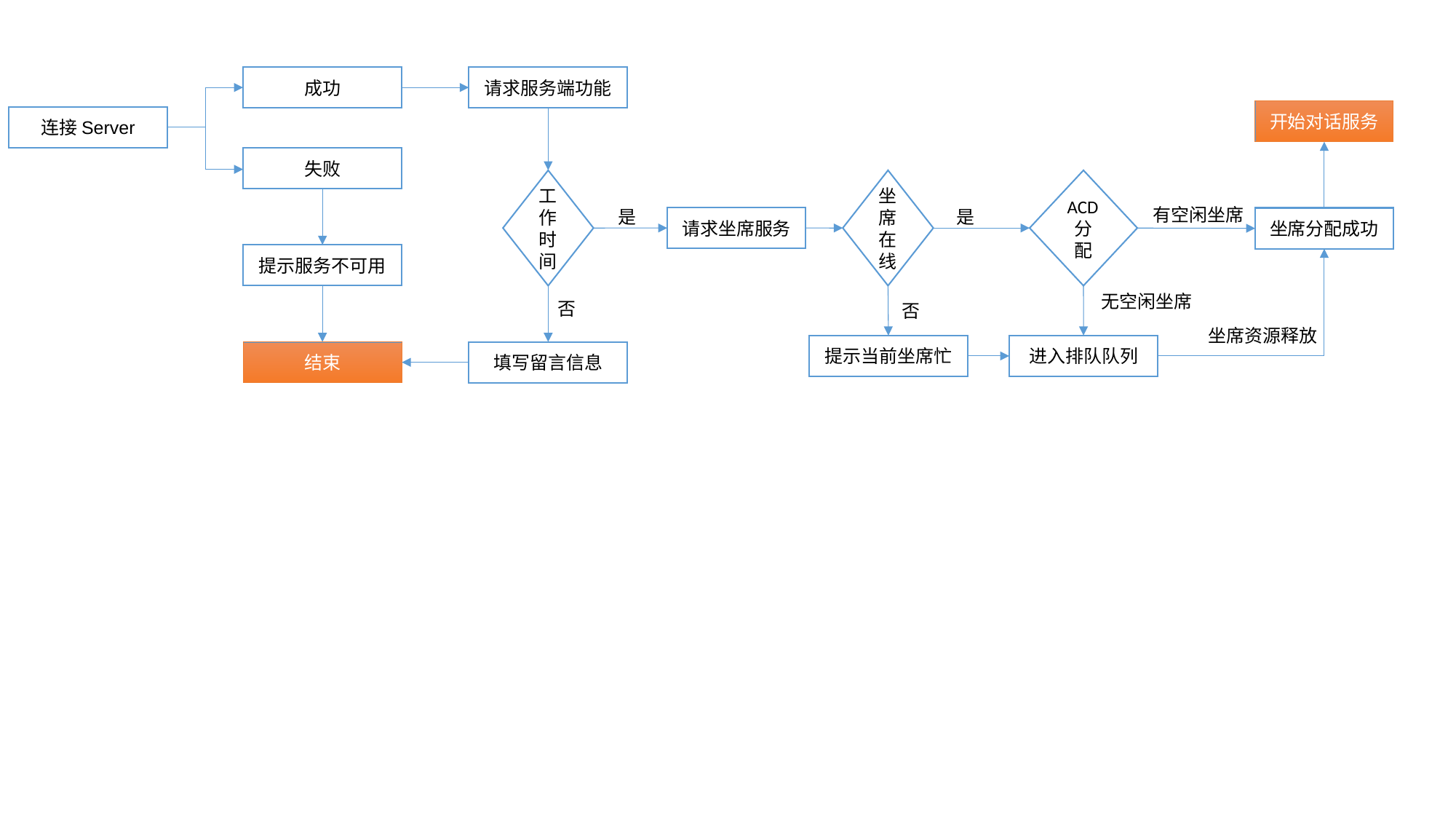

成功
请求服务端功能
开始对话服务
连接Server
失败
工作时间
坐席在线
ACD分配
有空闲坐席
是
是
请求坐席服务
坐席分配成功
提示服务不可用
无空闲坐席
否
否
坐席资源释放
提示当前坐席忙
进入排队队列
结束
填写留言信息